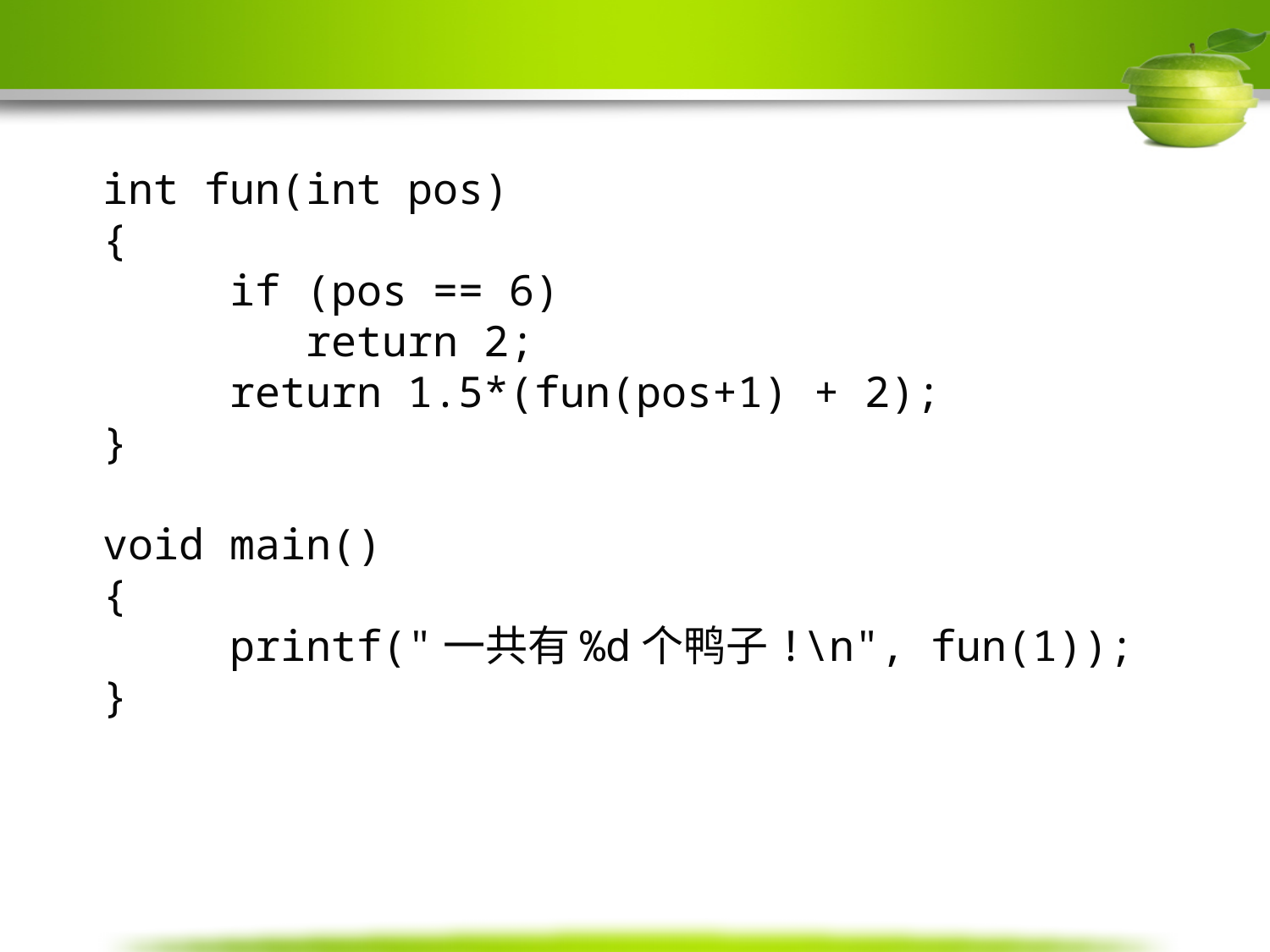

int fun(int pos)
{
     if (pos == 6)
        return 2;
     return 1.5*(fun(pos+1) + 2);
}

void main()
{
     printf("一共有%d个鸭子!\n", fun(1));
}